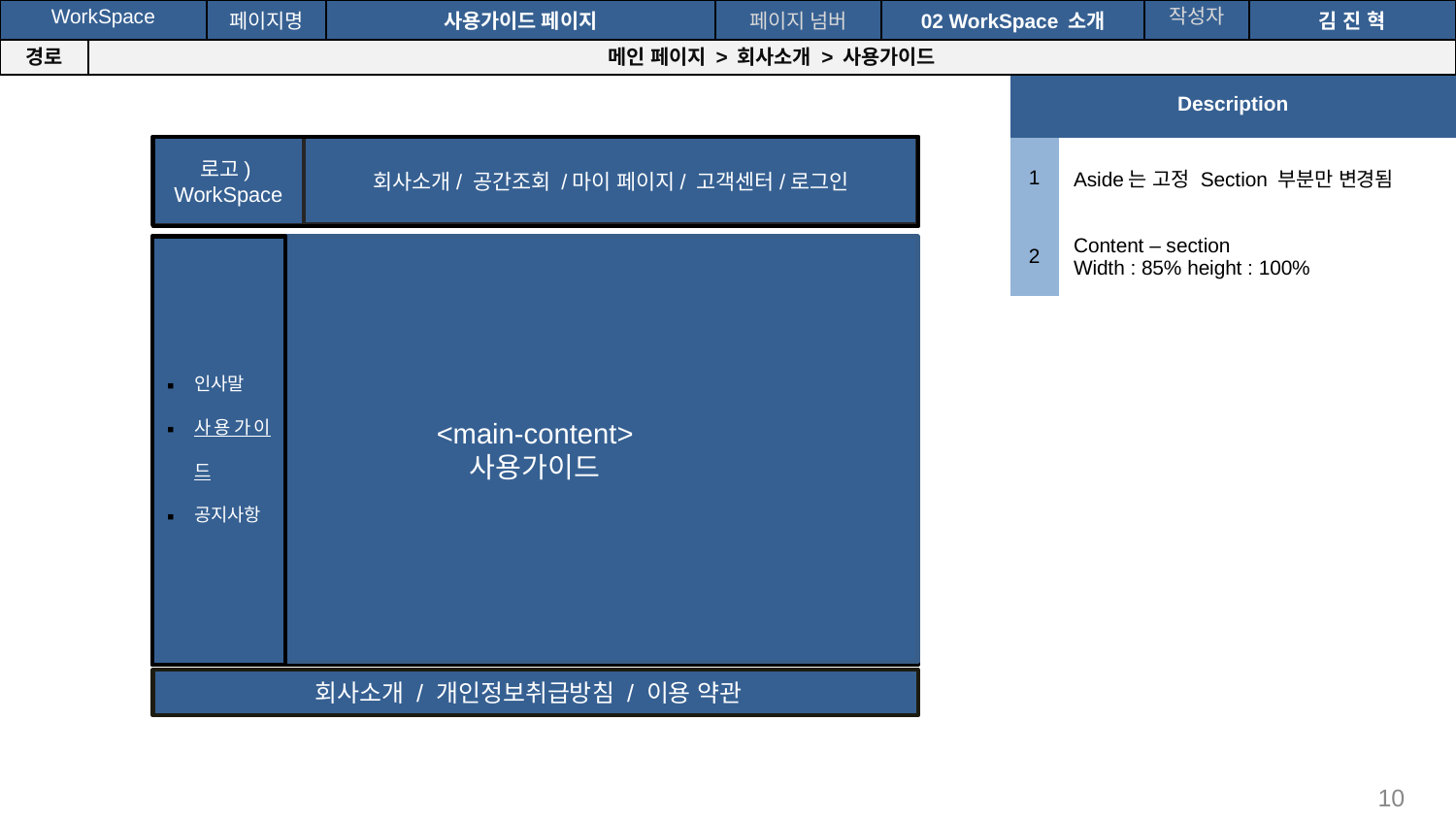

공간(오피스) 대여 시스템
| WorkSpace |  | 페이지명 | 사용가이드 페이지 | 페이지 넘버 | 02 WorkSpace 소개 | 작성자 | 김 진 혁 |
| --- | --- | --- | --- | --- | --- | --- | --- |
| 경로 | 메인 페이지 > 회사소개 > 사용가이드 |  |  |  |  |  |  |
| Description |  |
| --- | --- |
| 1 | Aside는 고정 Section 부분만 변경됨 |
| 2 | Content – section Width : 85% height : 100% |
회사소개/ 공간조회 /마이 페이지/ 고객센터/로그인
로고)
WorkSpace
회사소개 / 개인정보취급방침 / 이용 약관

<main-content>
사용가이드
인사말
사용가이드
공지사항

10